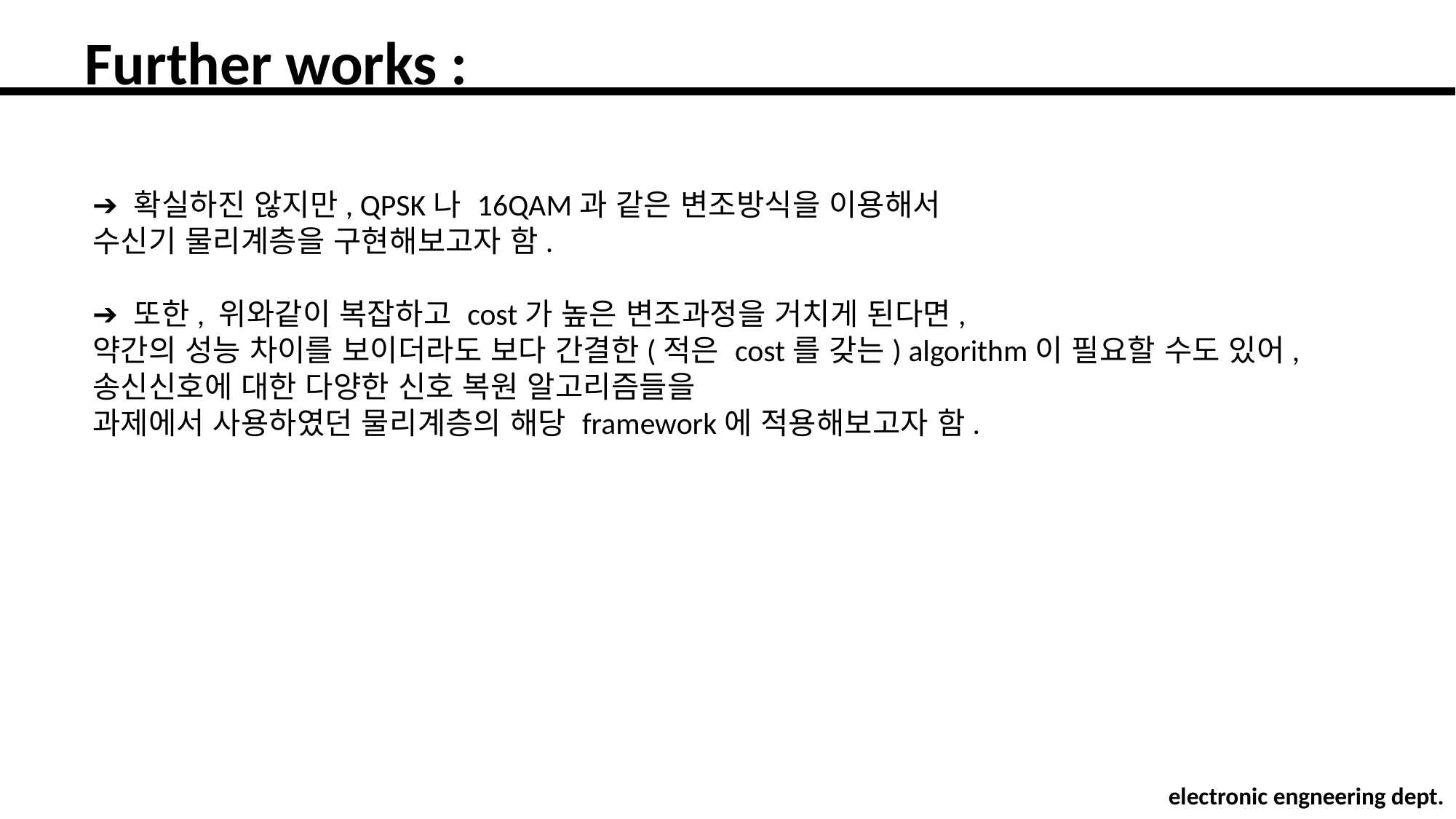

# Further works :

➔ 확실하진 않지만, QPSK나 16QAM과 같은 변조방식을 이용해서
수신기 물리계층을 구현해보고자 함.

➔ 또한, 위와같이 복잡하고 cost가 높은 변조과정을 거치게 된다면,
약간의 성능 차이를 보이더라도 보다 간결한(적은 cost를 갖는) algorithm이 필요할 수도 있어,
송신신호에 대한 다양한 신호 복원 알고리즘들을
과제에서 사용하였던 물리계층의 해당 framework에 적용해보고자 함.
electronic engneering dept.